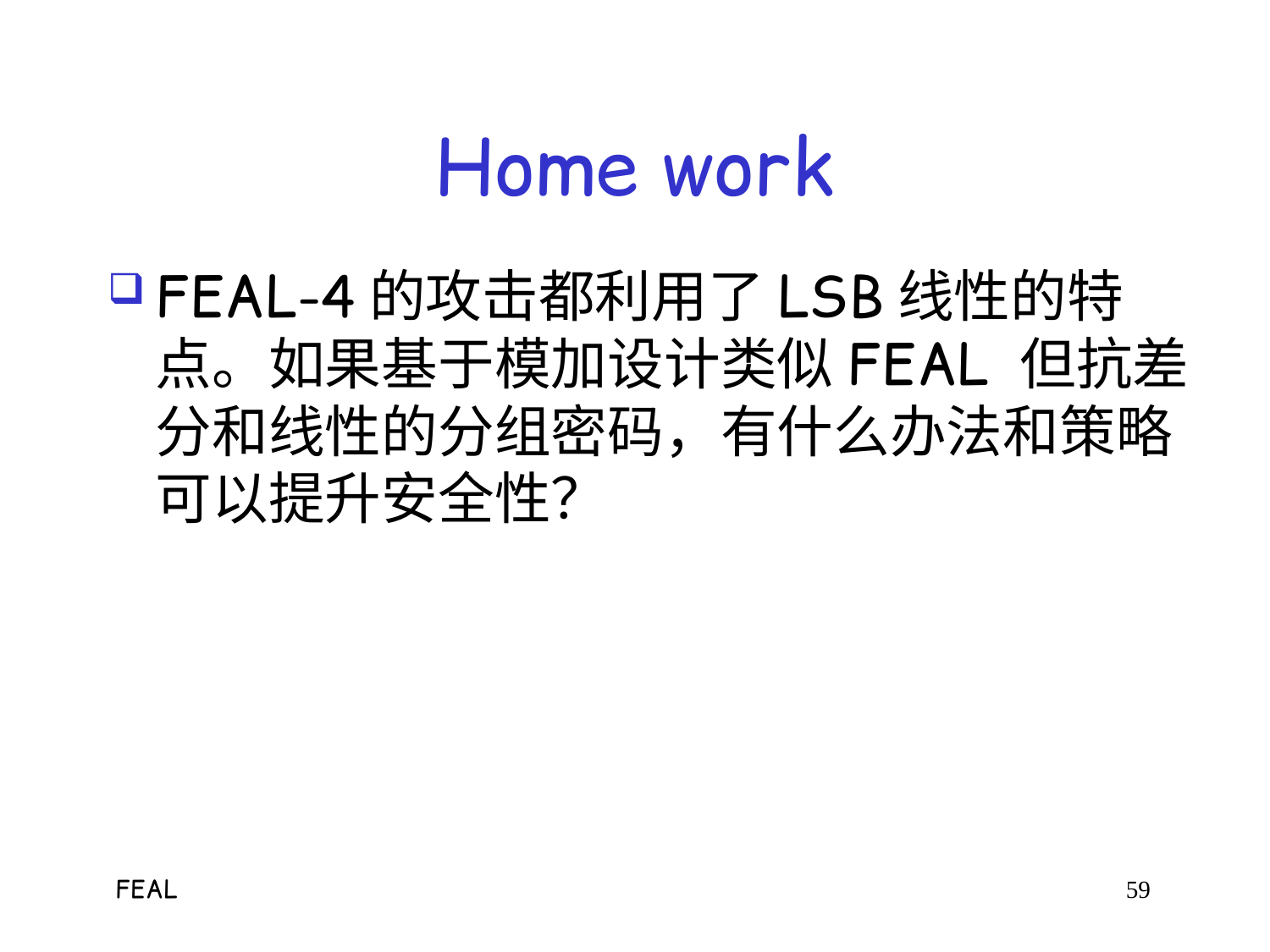

# Home work
FEAL-4的攻击都利用了LSB线性的特点。如果基于模加设计类似FEAL 但抗差分和线性的分组密码，有什么办法和策略可以提升安全性？
 FEAL                                                                                                                                59